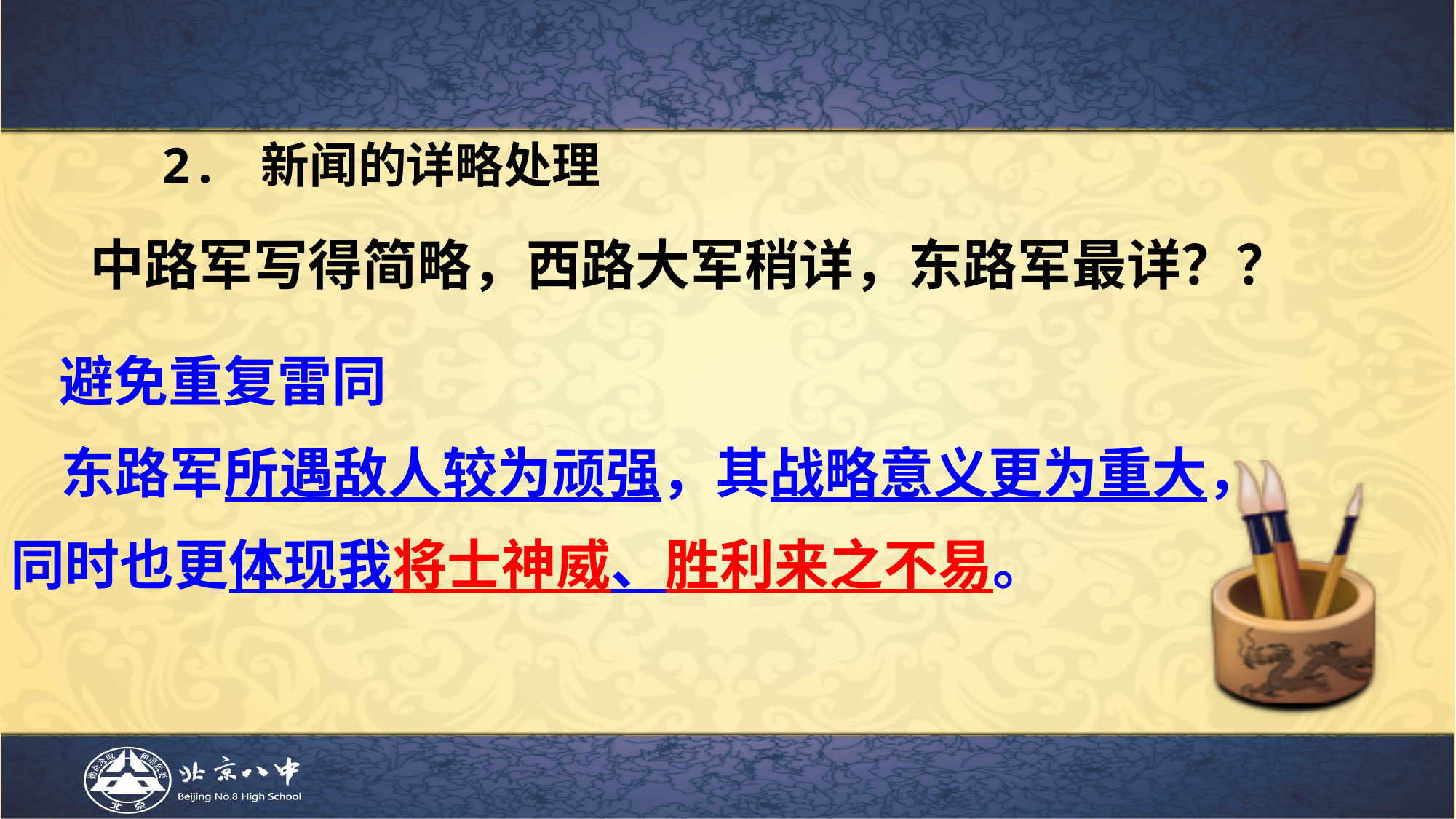

2. 新闻的详略处理
    中路军写得简略，西路大军稍详，东路军最详？？
    避免重复雷同
   东路军所遇敌人较为顽强，其战略意义更为重大，同时也更体现我将士神威、胜利来之不易。